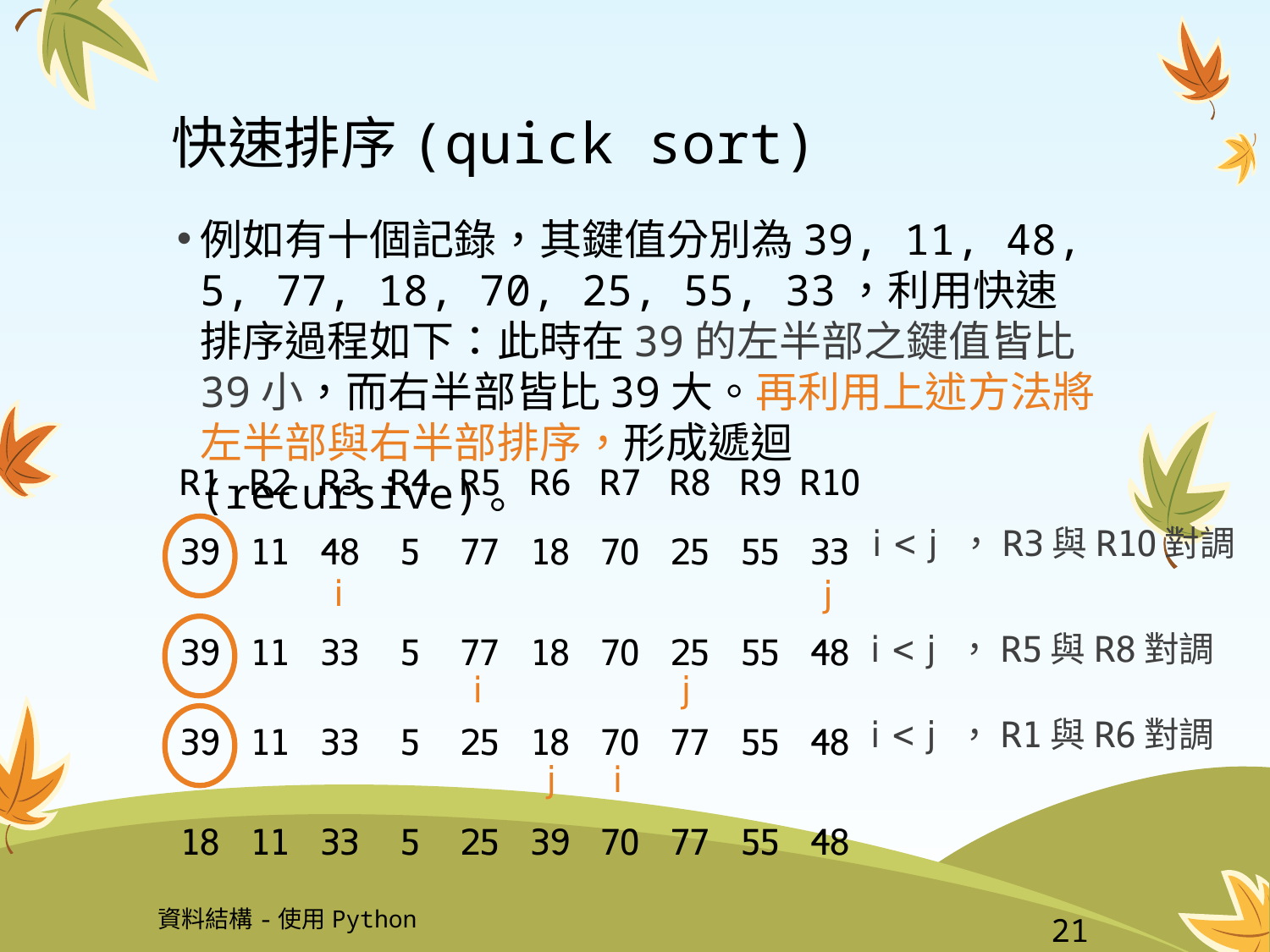

# 快速排序(quick sort)
例如有十個記錄，其鍵值分別為39, 11, 48, 5, 77, 18, 70, 25, 55, 33，利用快速排序過程如下：此時在39的左半部之鍵值皆比39小，而右半部皆比39大。再利用上述方法將左半部與右半部排序，形成遞迴(recursive)。
R1
R2
R3
R4
R5
R6
R7
R8
R9
R10
i < j ，R3與R10對調

39
11
48
5
77
18
70
25
55
33
i
j

i < j ，R5與R8對調
39
11
33
5
77
18
70
25
55
48
i
j

i < j ，R1與R6對調
39
11
33
5
25
18
70
77
55
48
j
i
18
11
33
5
25
39
70
77
55
48
資料結構-使用Python
21